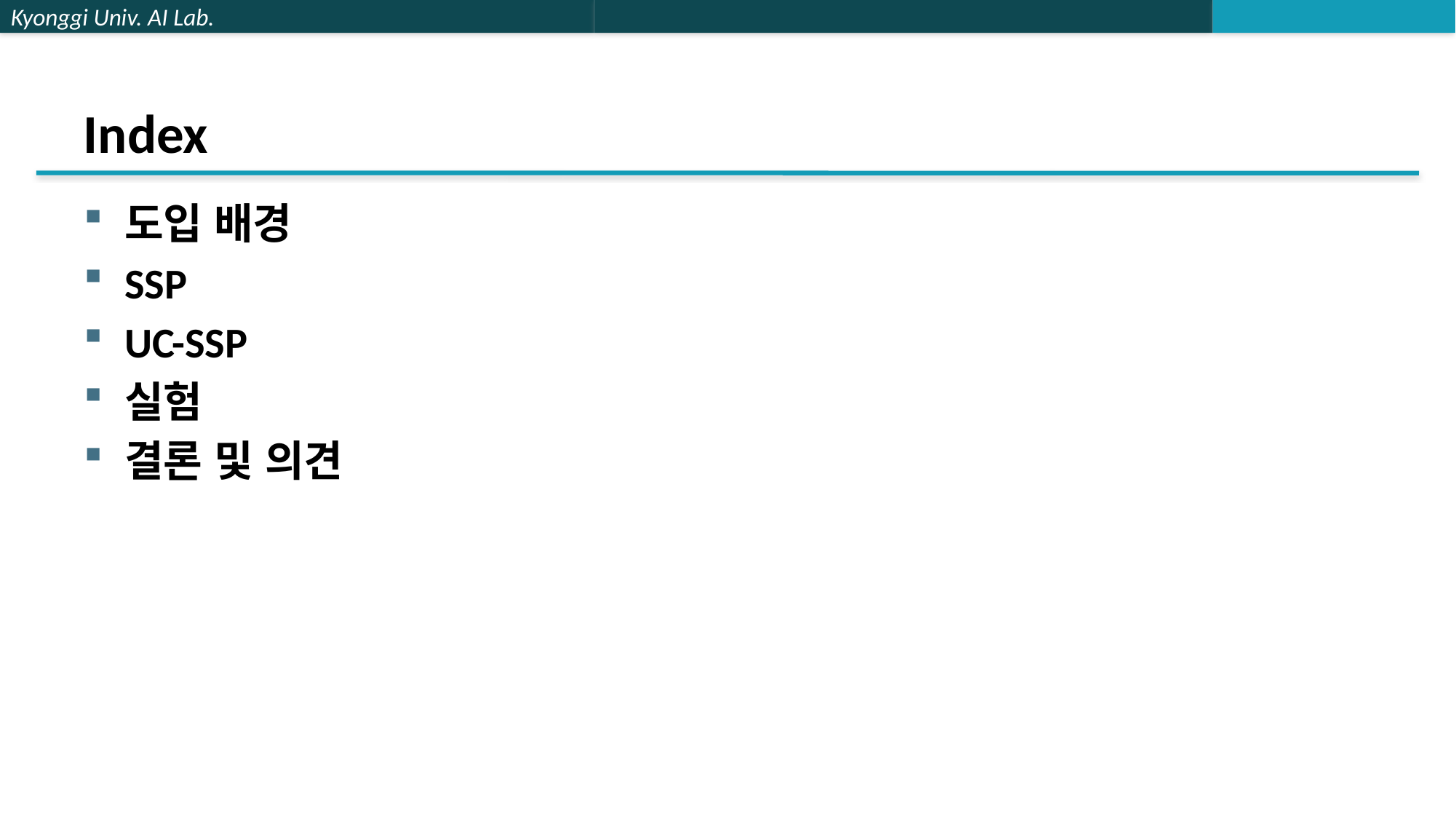

# Index
도입 배경
SSP
UC-SSP
실험
결론 및 의견